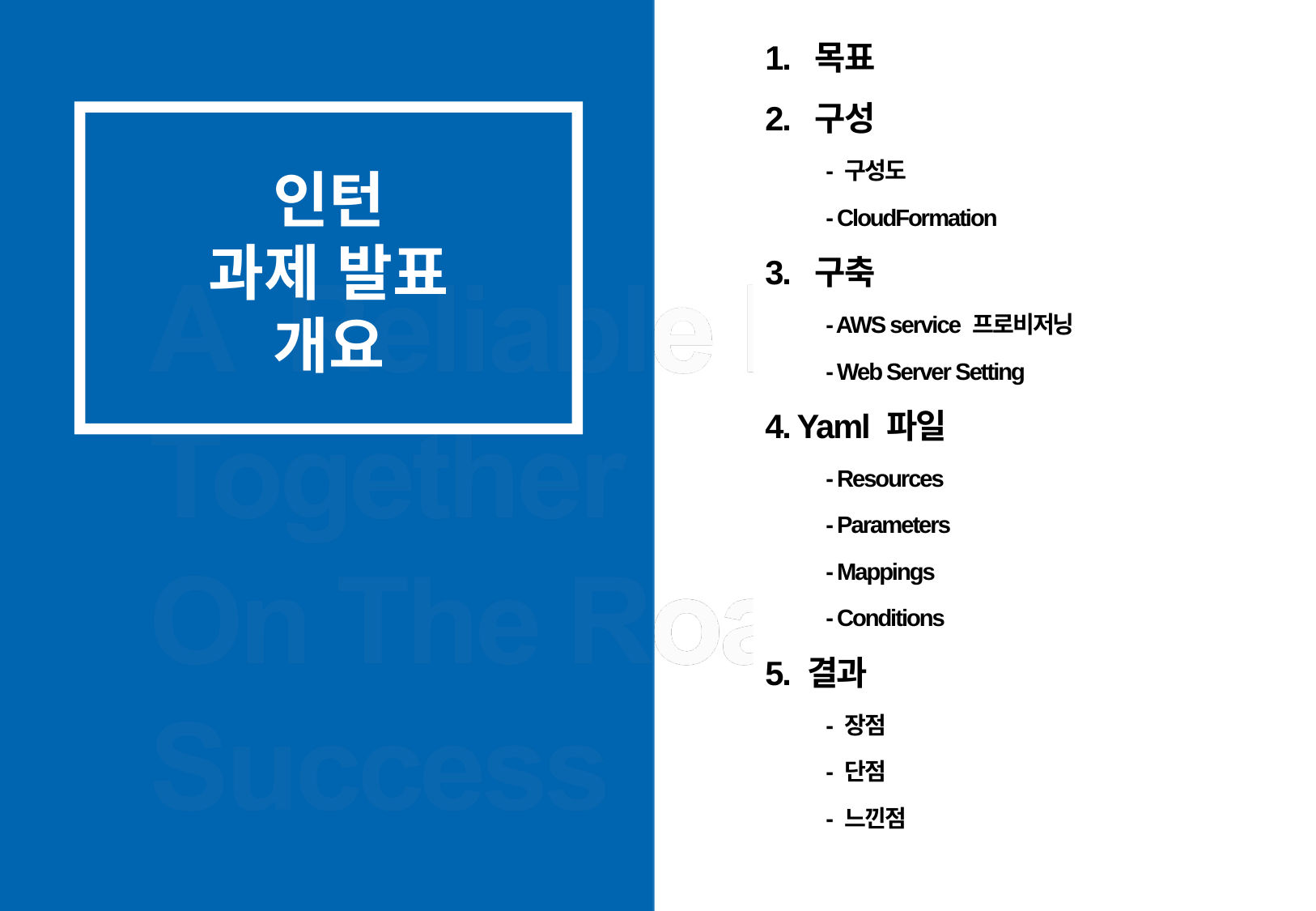

1.  목표
2.  구성
- 구성도
- CloudFormation
3.  구축
- AWS service 프로비저닝
- Web Server Setting
4. Yaml 파일
- Resources
- Parameters
- Mappings
- Conditions
5. 결과
- 장점
- 단점
- 느낀점

인턴
과제 발표
개요